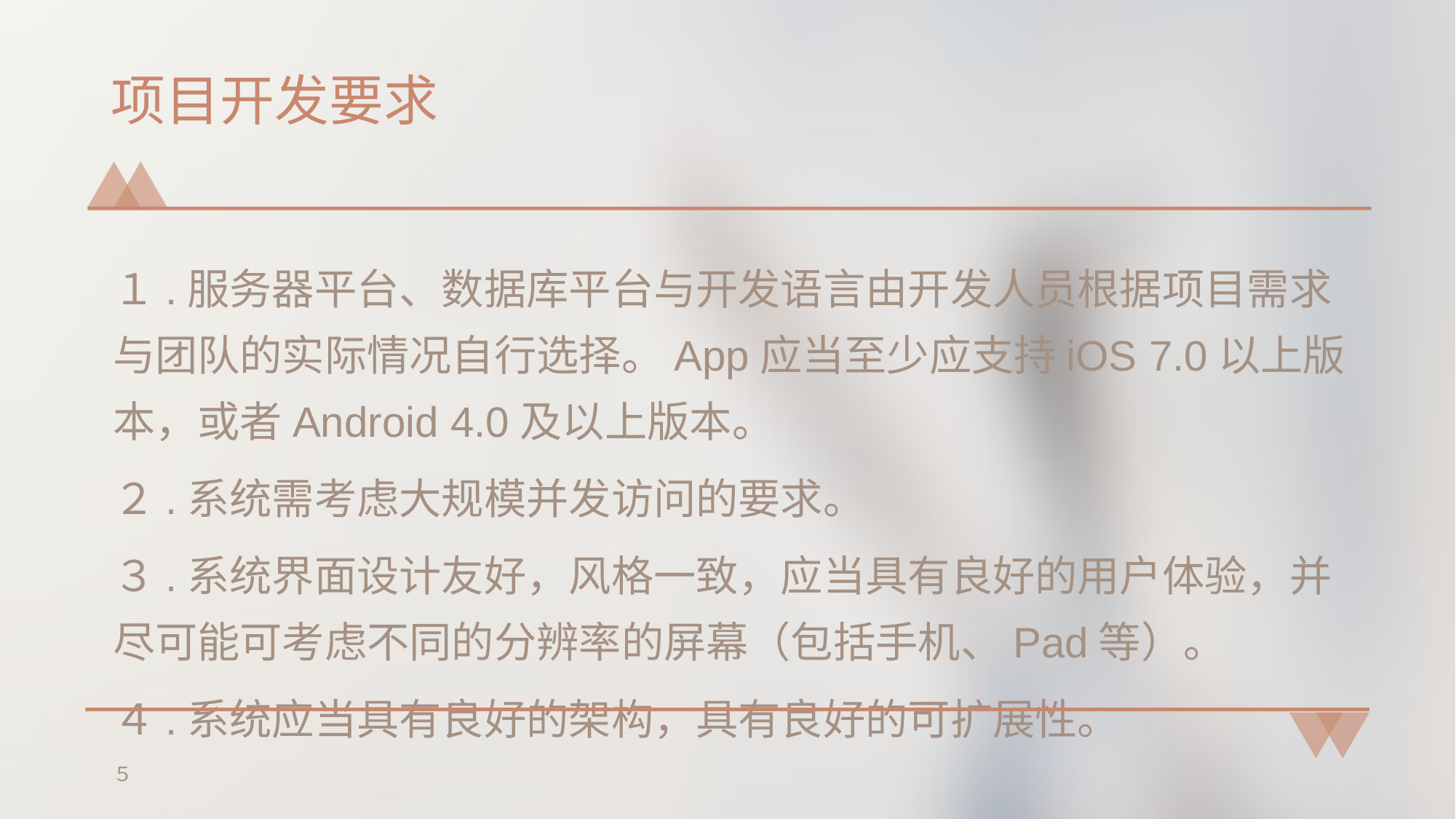

# 项目开发要求

１.服务器平台、数据库平台与开发语言由开发人员根据项目需求与团队的实际情况自行选择。App应当至少应支持iOS 7.0以上版本，或者Android 4.0及以上版本。
２.系统需考虑大规模并发访问的要求。
３.系统界面设计友好，风格一致，应当具有良好的用户体验，并尽可能可考虑不同的分辨率的屏幕（包括手机、Pad等）。
４.系统应当具有良好的架构，具有良好的可扩展性。
５